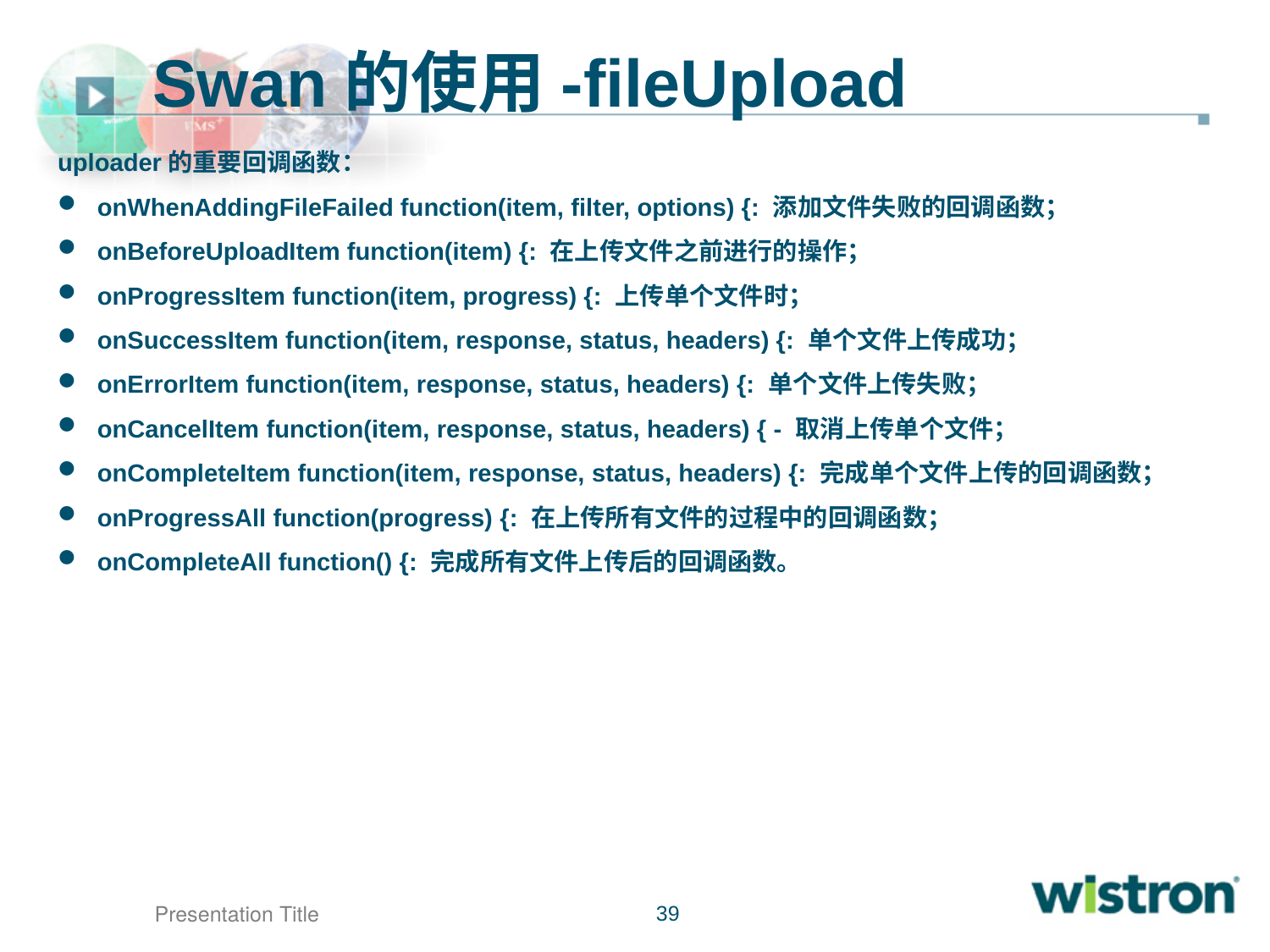

Swan的使用-fileUpload

uploader的重要回调函数：
onWhenAddingFileFailed function(item, filter, options) {: 添加文件失败的回调函数；
onBeforeUploadItem function(item) {: 在上传文件之前进行的操作；
onProgressItem function(item, progress) {: 上传单个文件时；
onSuccessItem function(item, response, status, headers) {: 单个文件上传成功；
onErrorItem function(item, response, status, headers) {: 单个文件上传失败；
onCancelItem function(item, response, status, headers) { - 取消上传单个文件；
onCompleteItem function(item, response, status, headers) {: 完成单个文件上传的回调函数；
onProgressAll function(progress) {: 在上传所有文件的过程中的回调函数；
onCompleteAll function() {: 完成所有文件上传后的回调函数。